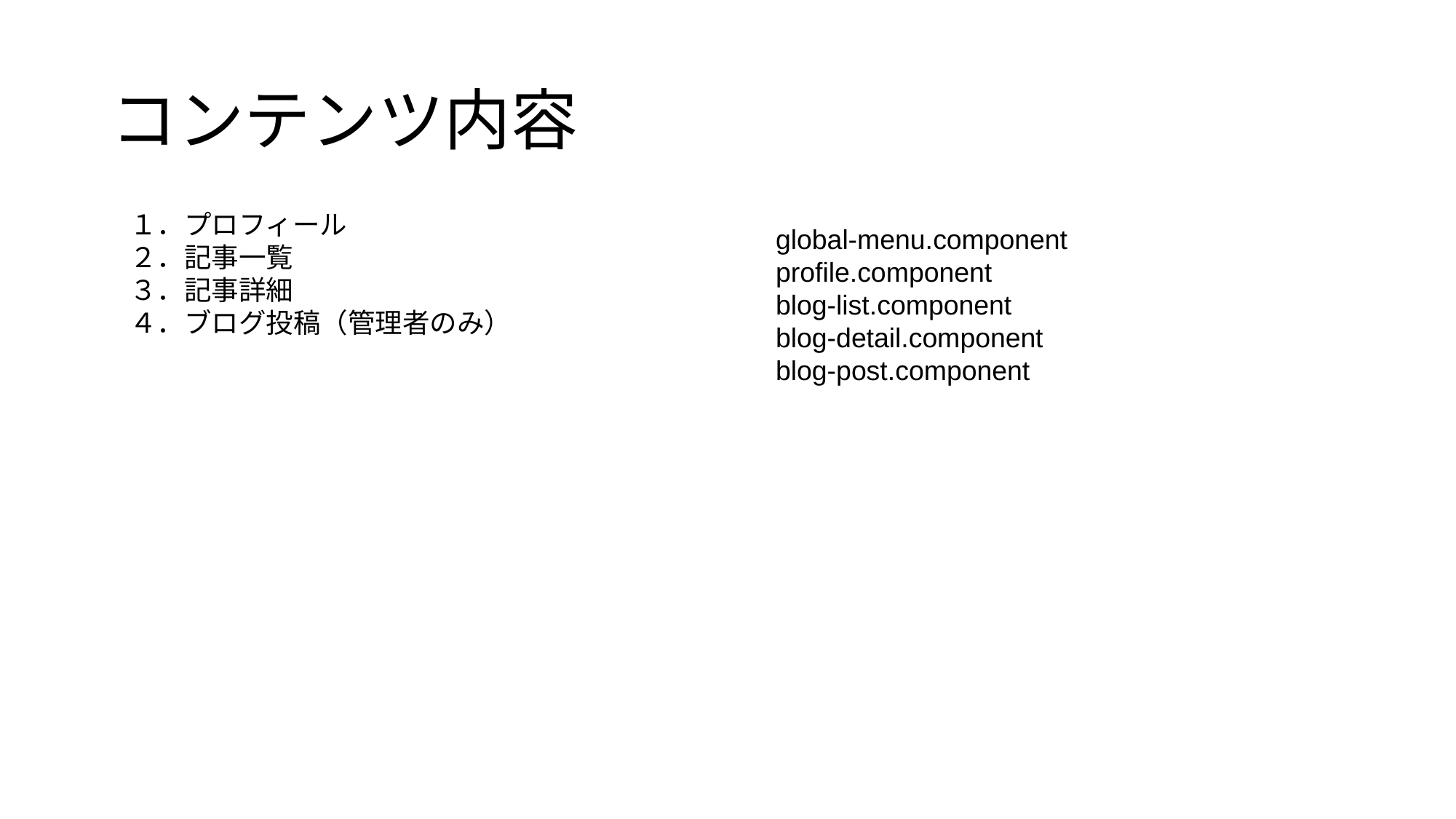

# コンテンツ内容
１．プロフィール
２．記事一覧
３．記事詳細
４．ブログ投稿（管理者のみ）
global-menu.component
profile.component
blog-list.component
blog-detail.component
blog-post.component